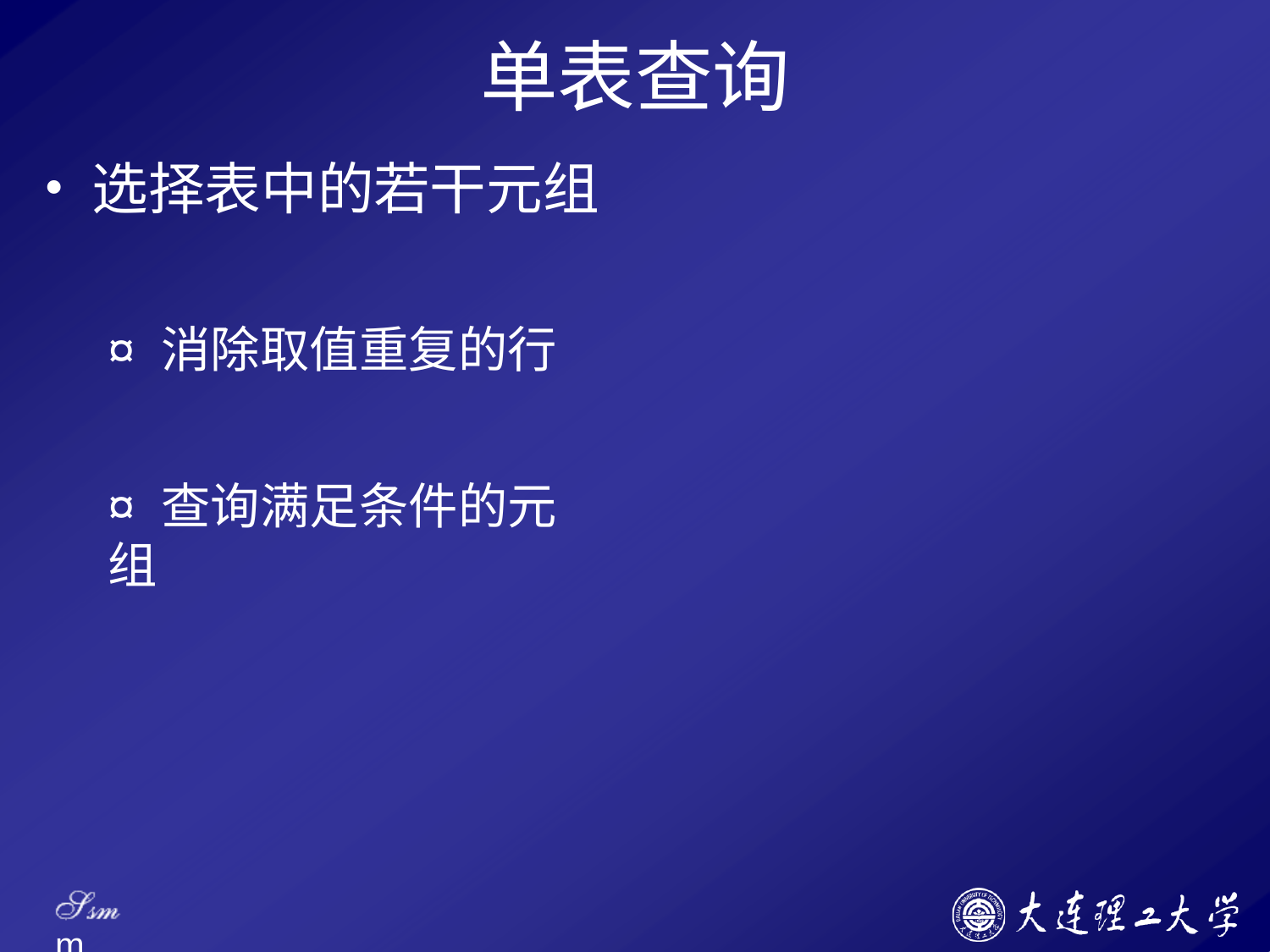

# 单表查询
选择表中的若干元组

¤ 消除取值重复的行

¤ 查询满足条件的元组

Ssm